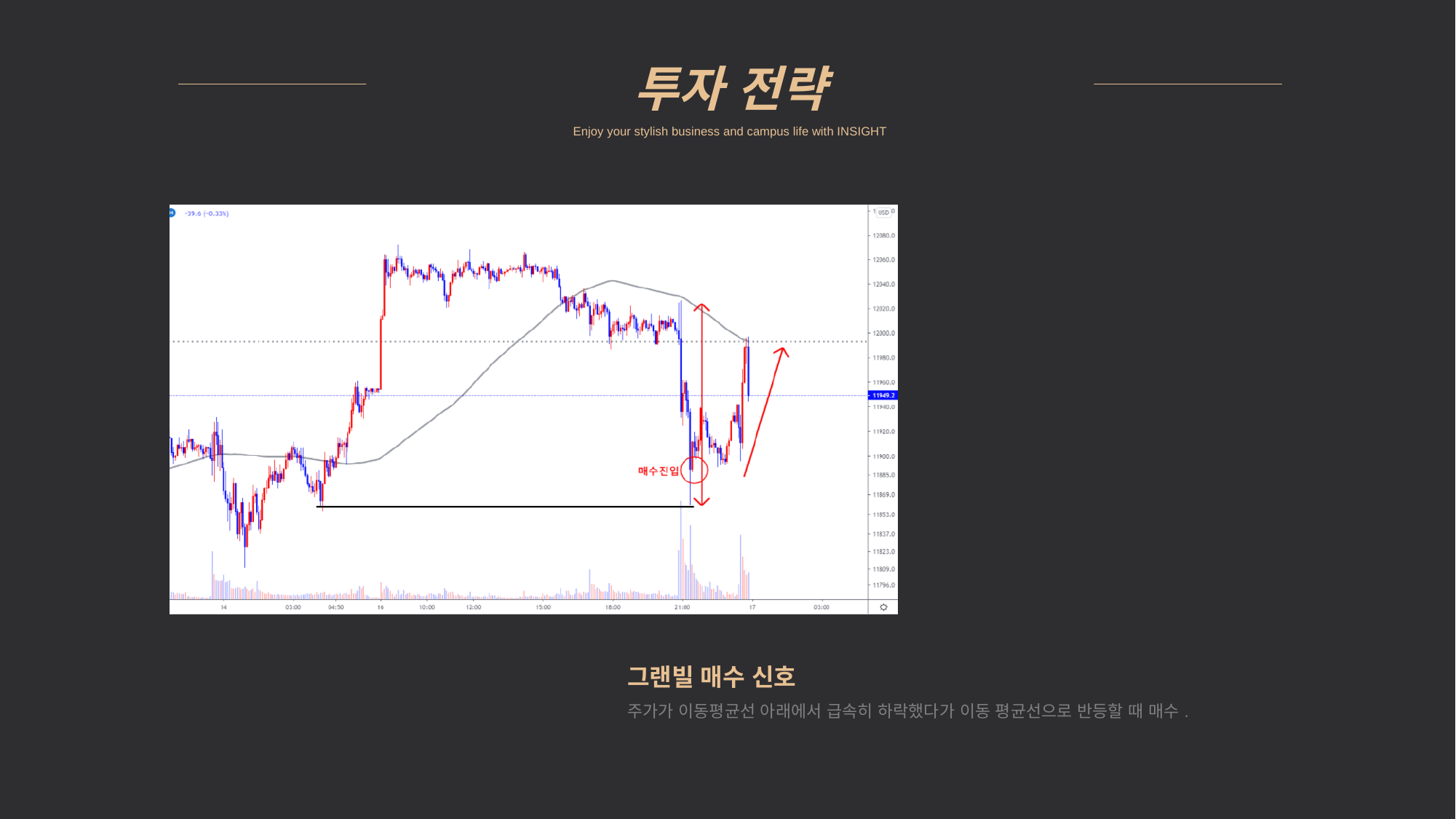

투자 전략
Enjoy your stylish business and campus life with INSIGHT

### Chart

| Category |
|---|
그랜빌 매수 신호
주가가 이동평균선 아래에서 급속히 하락했다가 이동 평균선으로 반등할 때 매수.